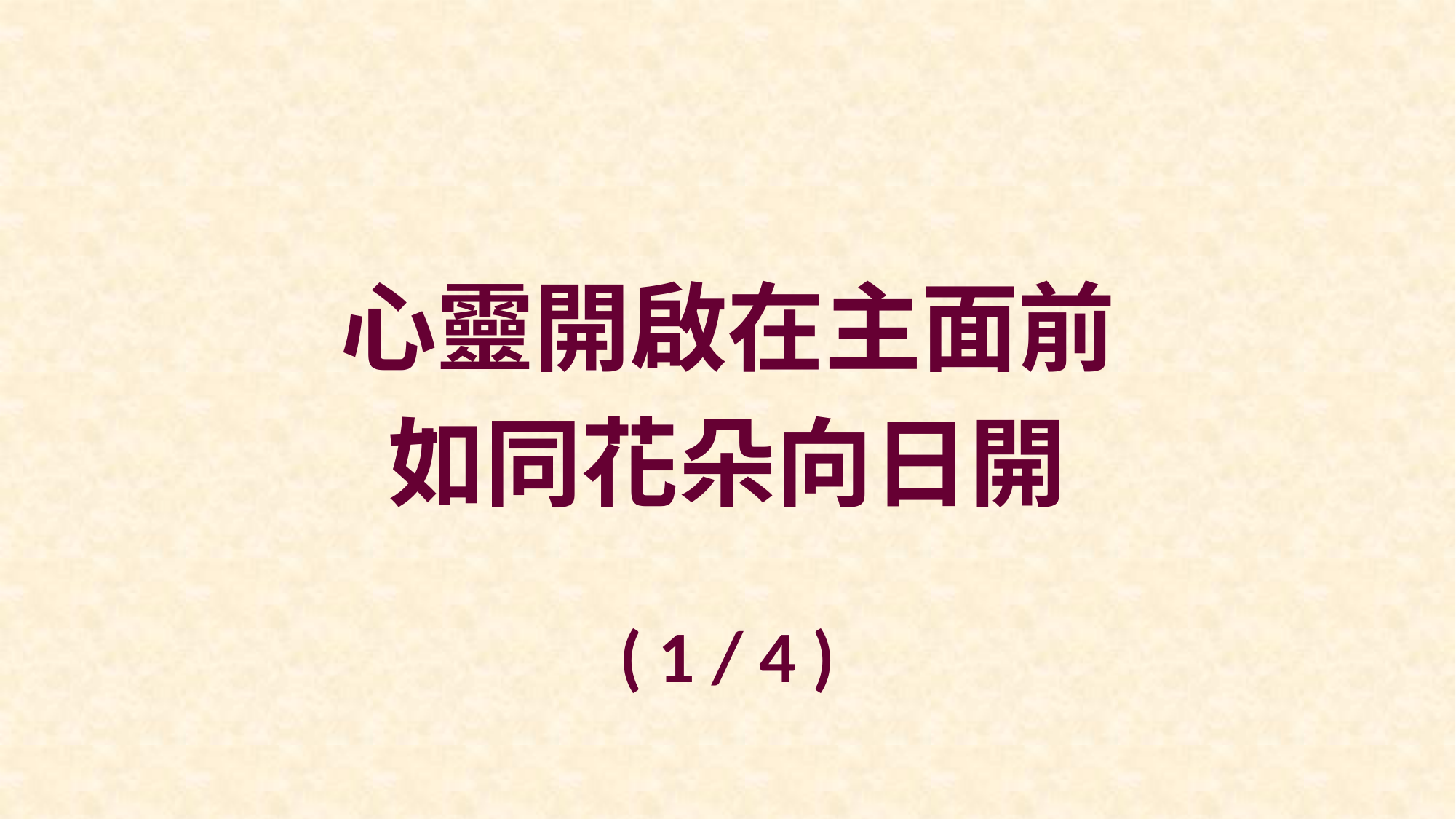

心靈開啟在主面前
如同花朵向日開
( 1 / 4 )